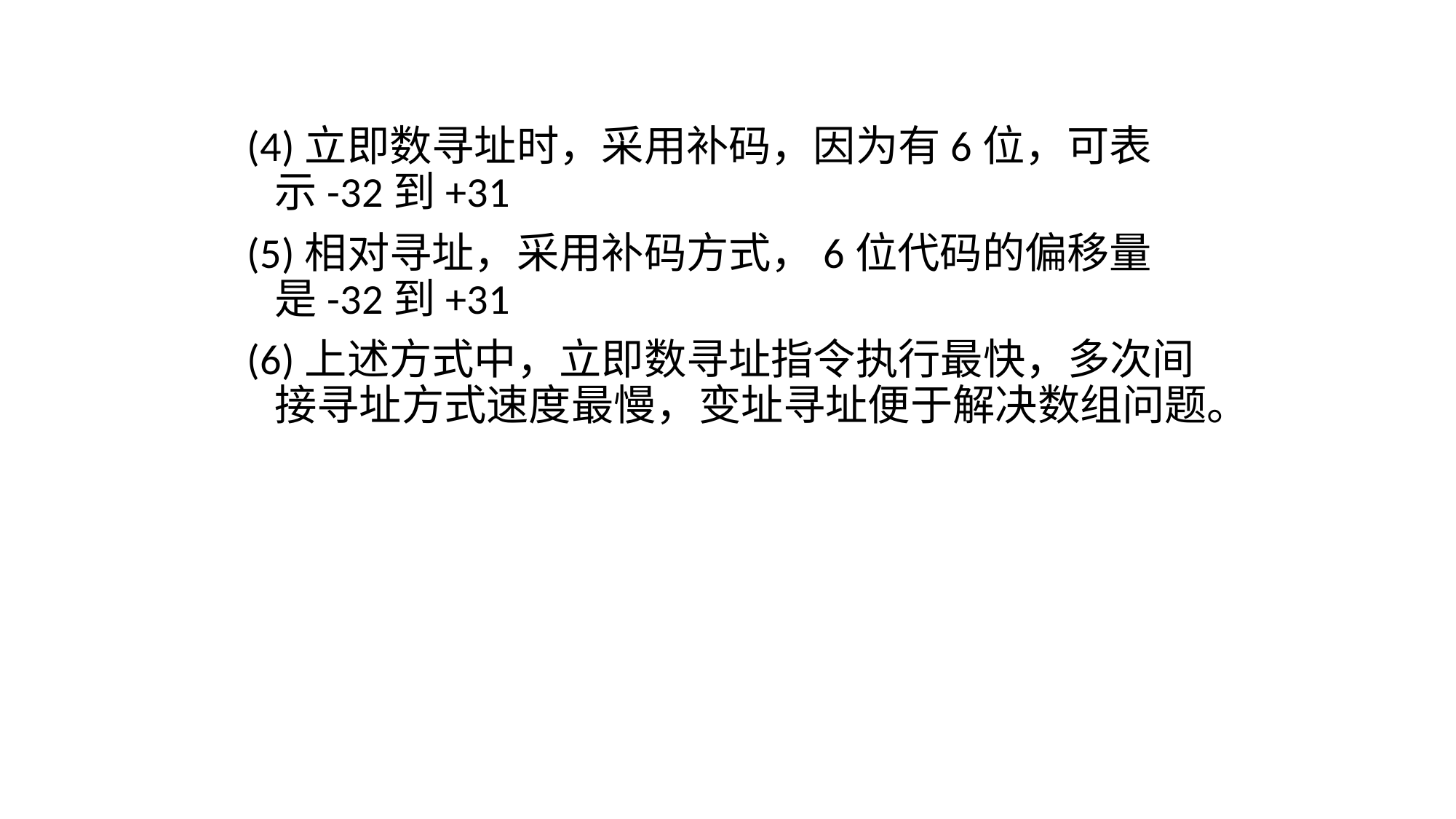

(4)立即数寻址时，采用补码，因为有6位，可表示-32到+31
(5)相对寻址，采用补码方式，6位代码的偏移量是-32到+31
(6)上述方式中，立即数寻址指令执行最快，多次间接寻址方式速度最慢，变址寻址便于解决数组问题。